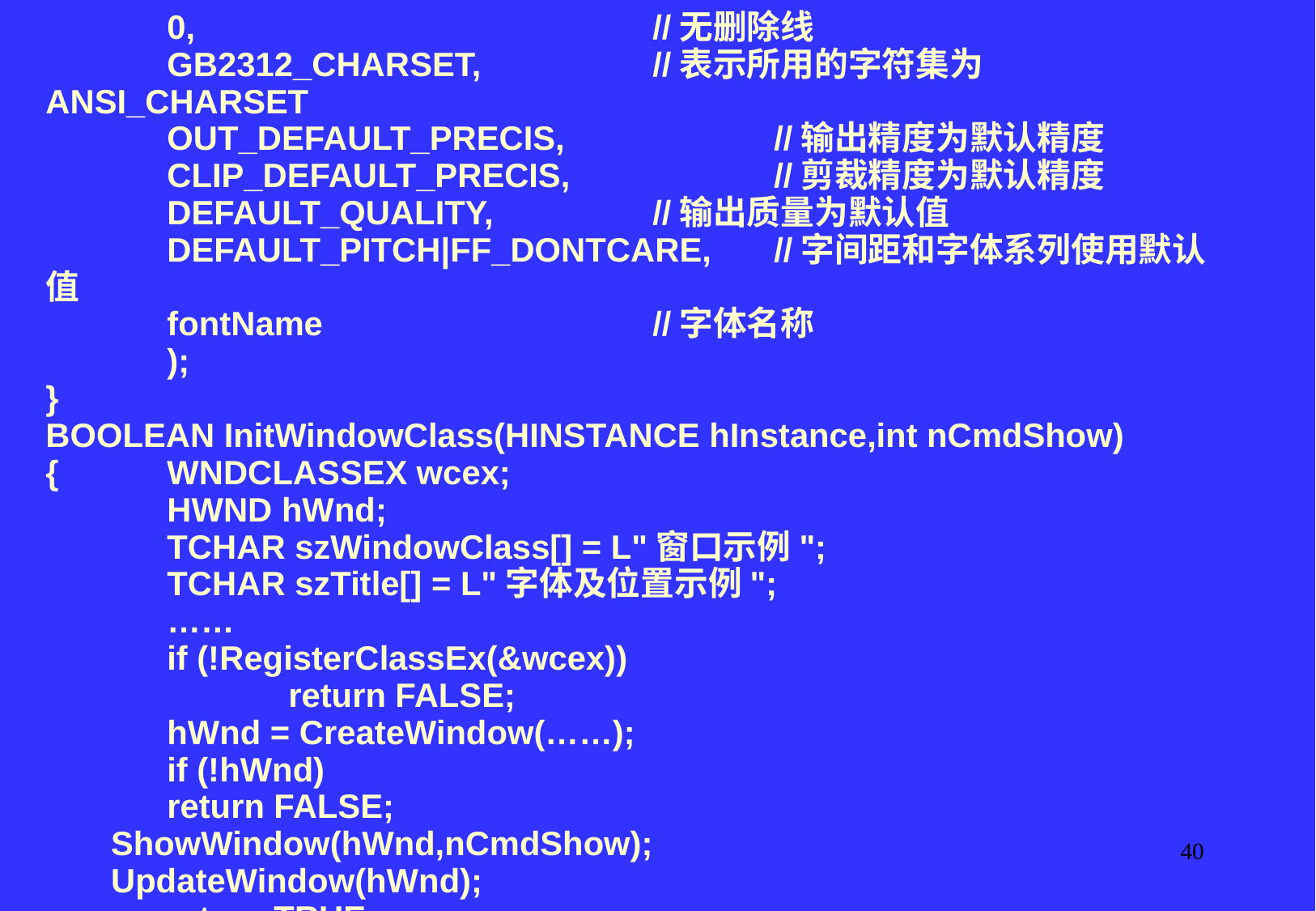

0,				//无删除线
	GB2312_CHARSET,		//表示所用的字符集为ANSI_CHARSET
	OUT_DEFAULT_PRECIS,		//输出精度为默认精度
	CLIP_DEFAULT_PRECIS,		//剪裁精度为默认精度
	DEFAULT_QUALITY,		//输出质量为默认值
	DEFAULT_PITCH|FF_DONTCARE,	//字间距和字体系列使用默认值
	fontName			//字体名称
	);
}
BOOLEAN InitWindowClass(HINSTANCE hInstance,int nCmdShow)
{	WNDCLASSEX wcex;
	HWND hWnd;
	TCHAR szWindowClass[] = L"窗口示例";
	TCHAR szTitle[] = L"字体及位置示例";
	……
	if (!RegisterClassEx(&wcex))							return FALSE;
	hWnd = CreateWindow(……);
    	if (!hWnd)
         	return FALSE;
       ShowWindow(hWnd,nCmdShow);
       UpdateWindow(hWnd);
	return TRUE;
}
40